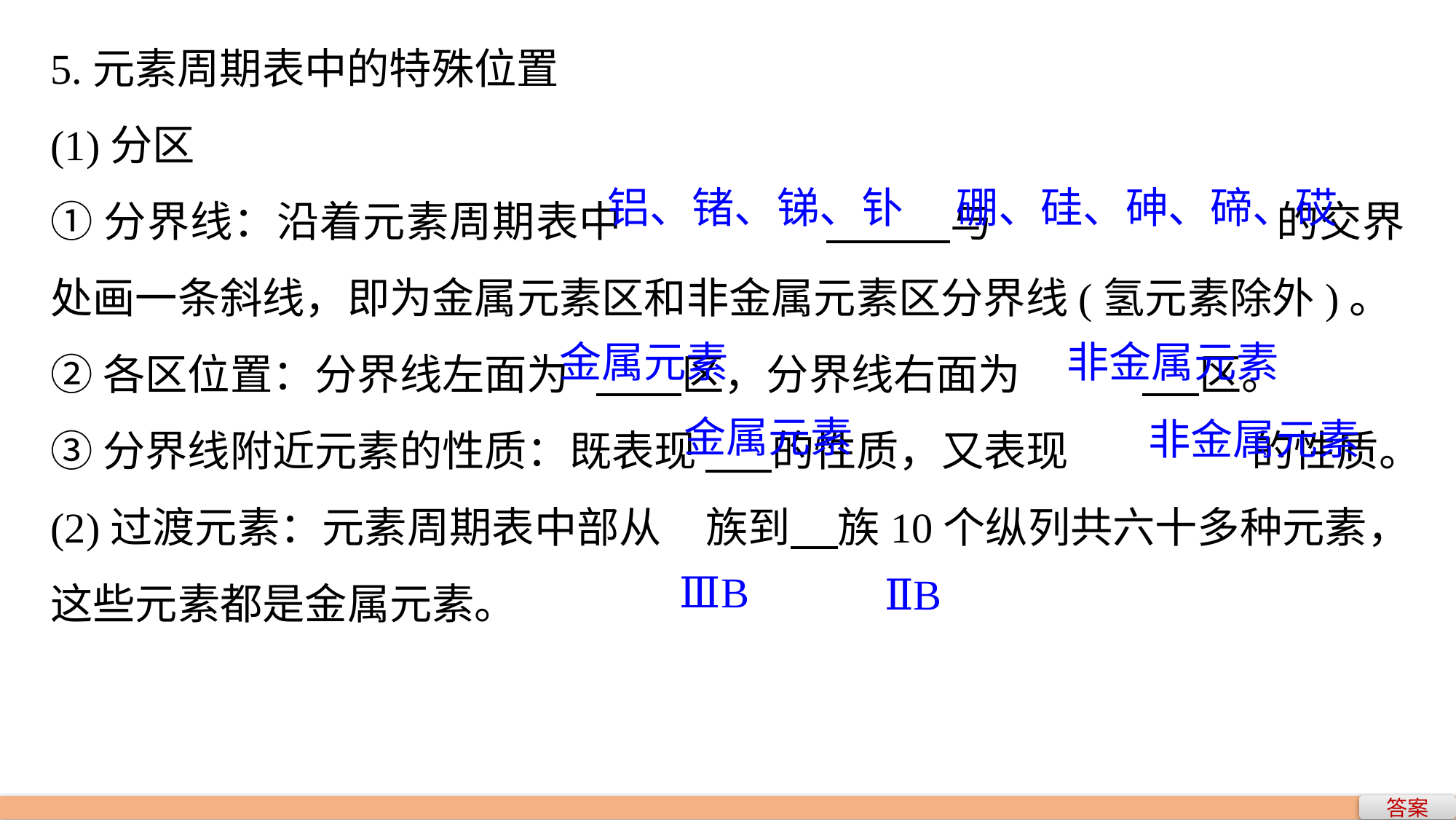

5.元素周期表中的特殊位置
(1)分区
①分界线：沿着元素周期表中		            与			的交界处画一条斜线，即为金属元素区和非金属元素区分界线(氢元素除外)。
②各区位置：分界线左面为	         区，分界线右面为		      区。
③分界线附近元素的性质：既表现	       的性质，又表现		的性质。
(2)过渡元素：元素周期表中部从	族到     族10个纵列共六十多种元素，这些元素都是金属元素。
铝、锗、锑、钋
硼、硅、砷、碲、砹
金属元素
非金属元素
金属元素
非金属元素
ⅢB
ⅡB
答案